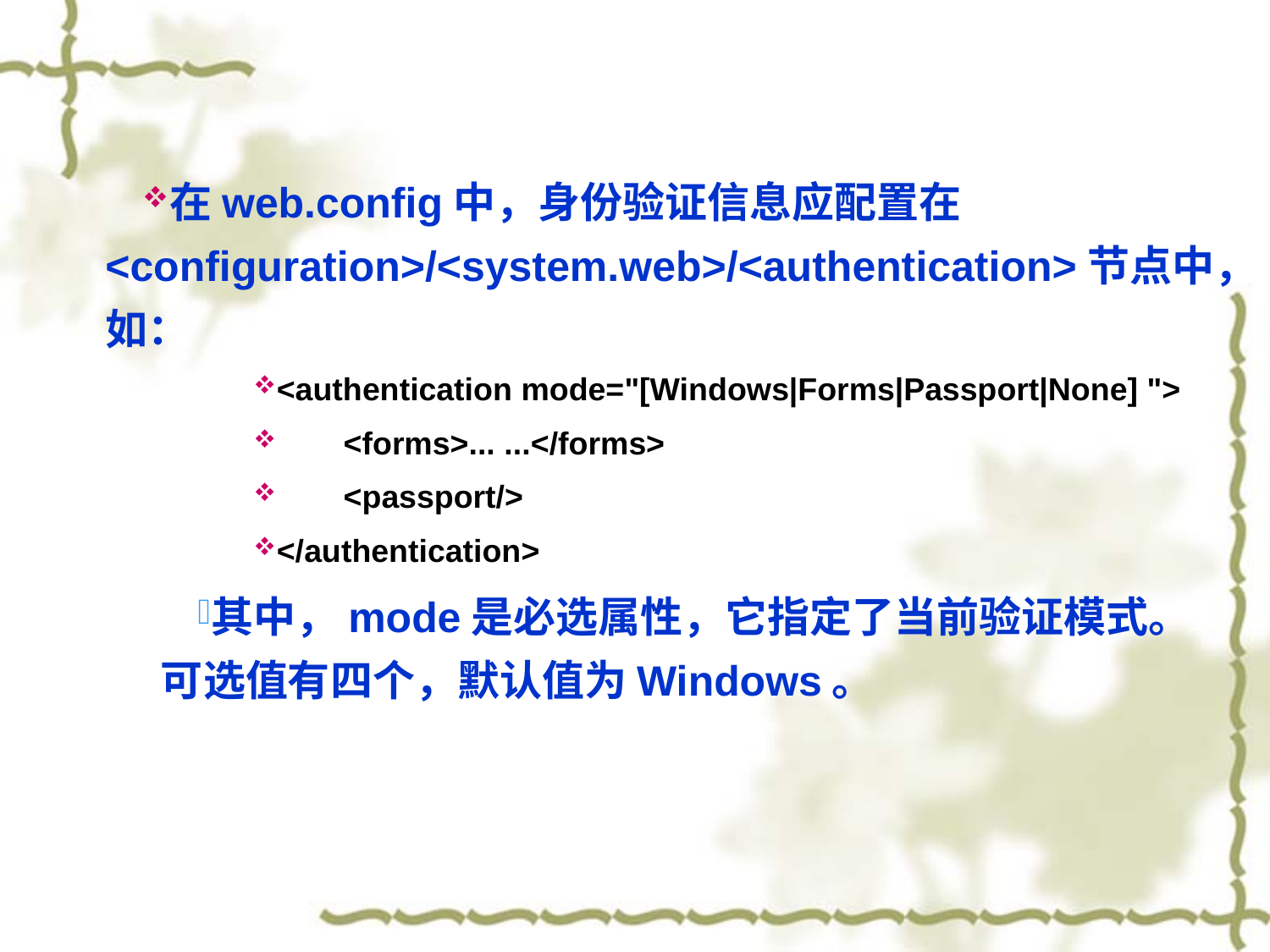

在web.config中，身份验证信息应配置在<configuration>/<system.web>/<authentication>节点中，如：
<authentication mode="[Windows|Forms|Passport|None] ">
    	<forms>... ...</forms>
       	<passport/>
</authentication>
其中，mode是必选属性，它指定了当前验证模式。可选值有四个，默认值为Windows。